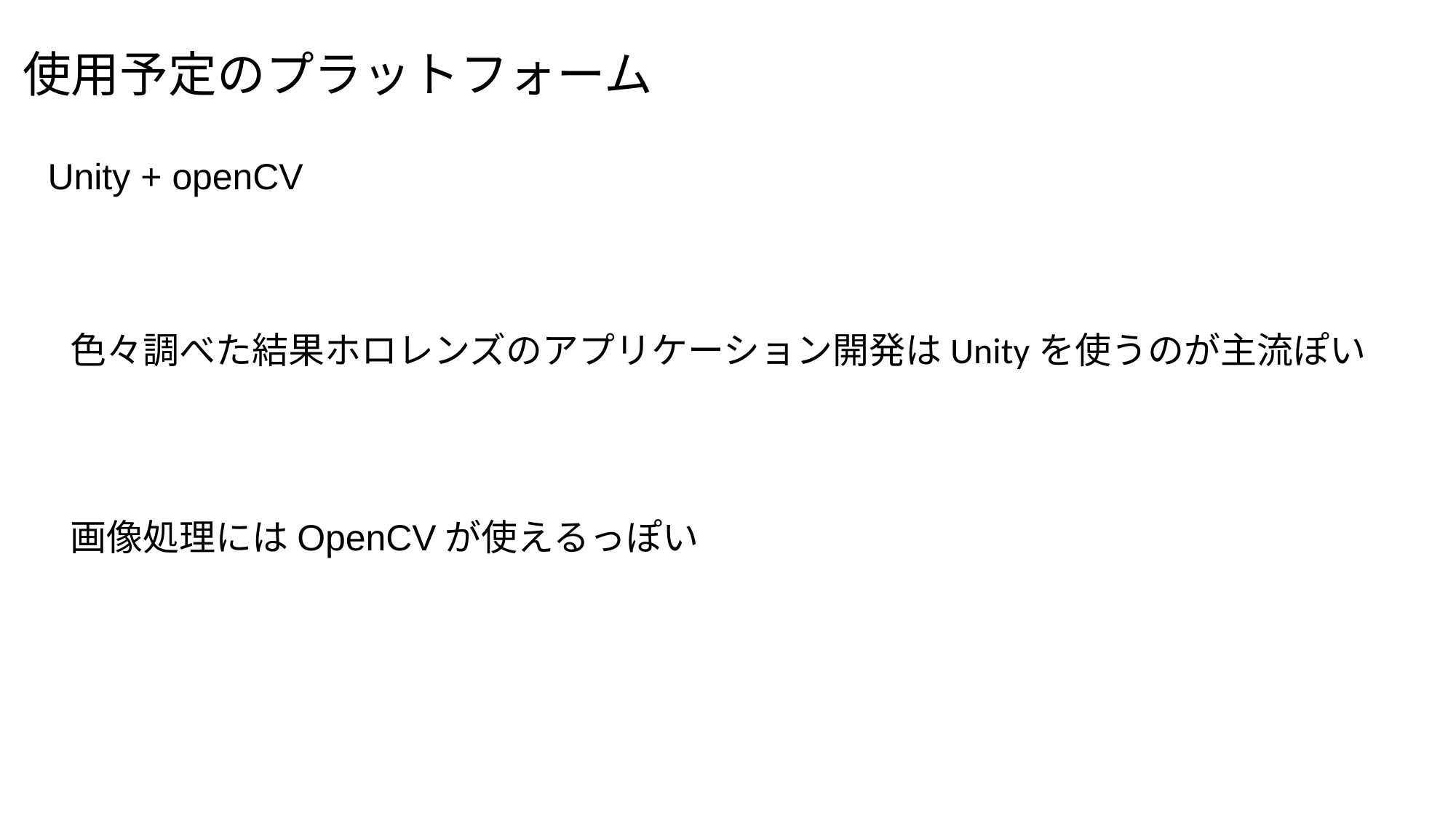

使用予定のプラットフォーム
Unity + openCV
色々調べた結果ホロレンズのアプリケーション開発はUnityを使うのが主流ぽい
画像処理にはOpenCVが使えるっぽい